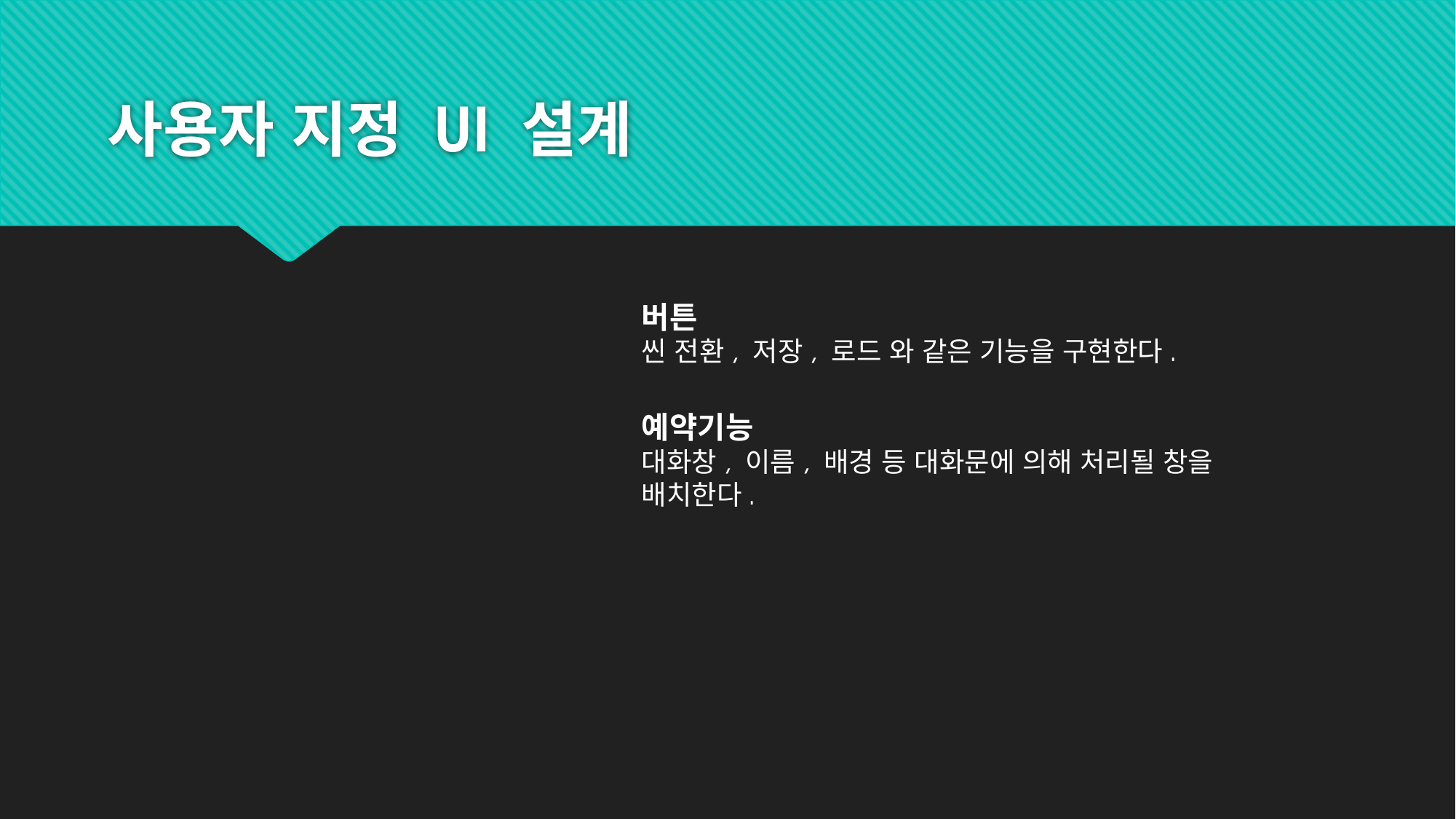

# 사용자 지정 UI 설계
버튼
씬 전환, 저장, 로드 와 같은 기능을 구현한다.
예약기능
대화창, 이름, 배경 등 대화문에 의해 처리될 창을
배치한다.